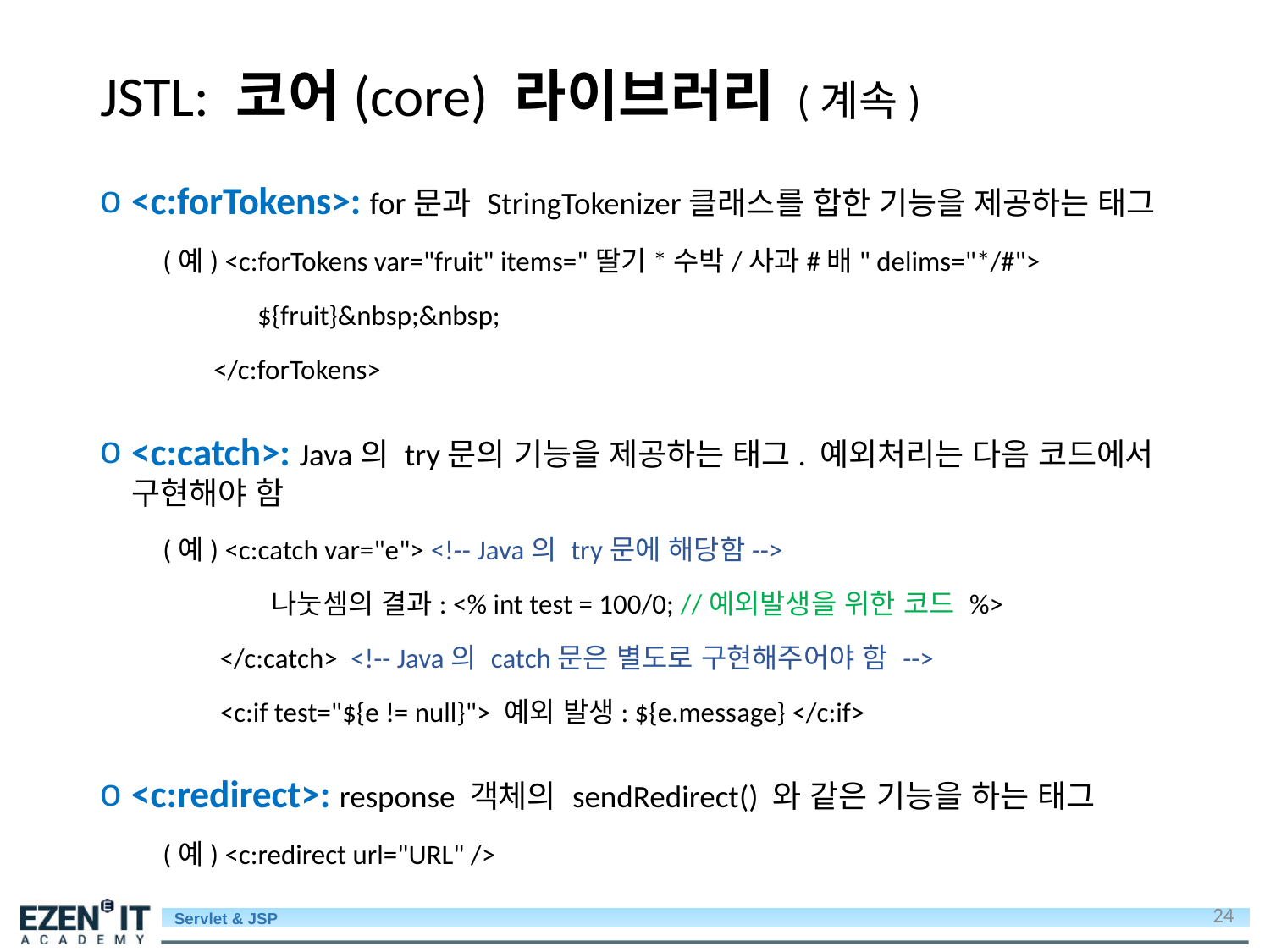

# JSTL: 코어(core) 라이브러리 (계속)
<c:forTokens>: for문과 StringTokenizer클래스를 합한 기능을 제공하는 태그
(예) <c:forTokens var="fruit" items="딸기*수박/사과#배" delims="*/#">
     ${fruit}&nbsp;&nbsp;
        </c:forTokens>
<c:catch>: Java의 try문의 기능을 제공하는 태그. 예외처리는 다음 코드에서 구현해야 함
(예) <c:catch var="e"> <!-- Java의 try문에 해당함-->
     나눗셈의 결과: <% int test = 100/0; //예외발생을 위한 코드 %>
         </c:catch>  <!-- Java의 catch문은 별도로 구현해주어야 함 -->
         <c:if test="${e != null}"> 예외 발생: ${e.message} </c:if>
<c:redirect>: response 객체의 sendRedirect() 와 같은 기능을 하는 태그
(예) <c:redirect url="URL" />
24